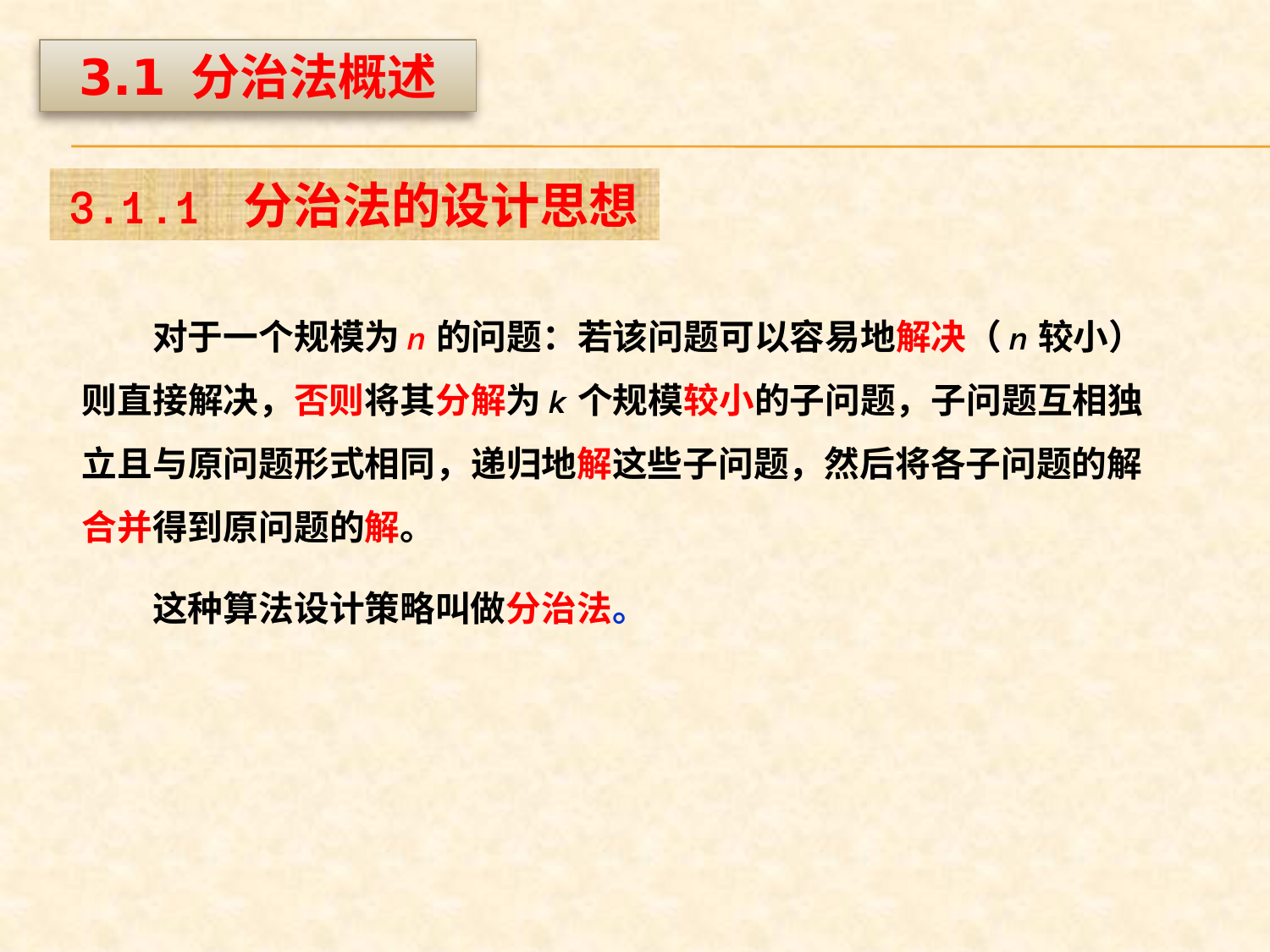

3.1 分治法概述
3.1.1 分治法的设计思想
　　对于一个规模为n的问题：若该问题可以容易地解决（n较小）则直接解决，否则将其分解为k个规模较小的子问题，子问题互相独立且与原问题形式相同，递归地解这些子问题，然后将各子问题的解合并得到原问题的解。
　　这种算法设计策略叫做分治法。